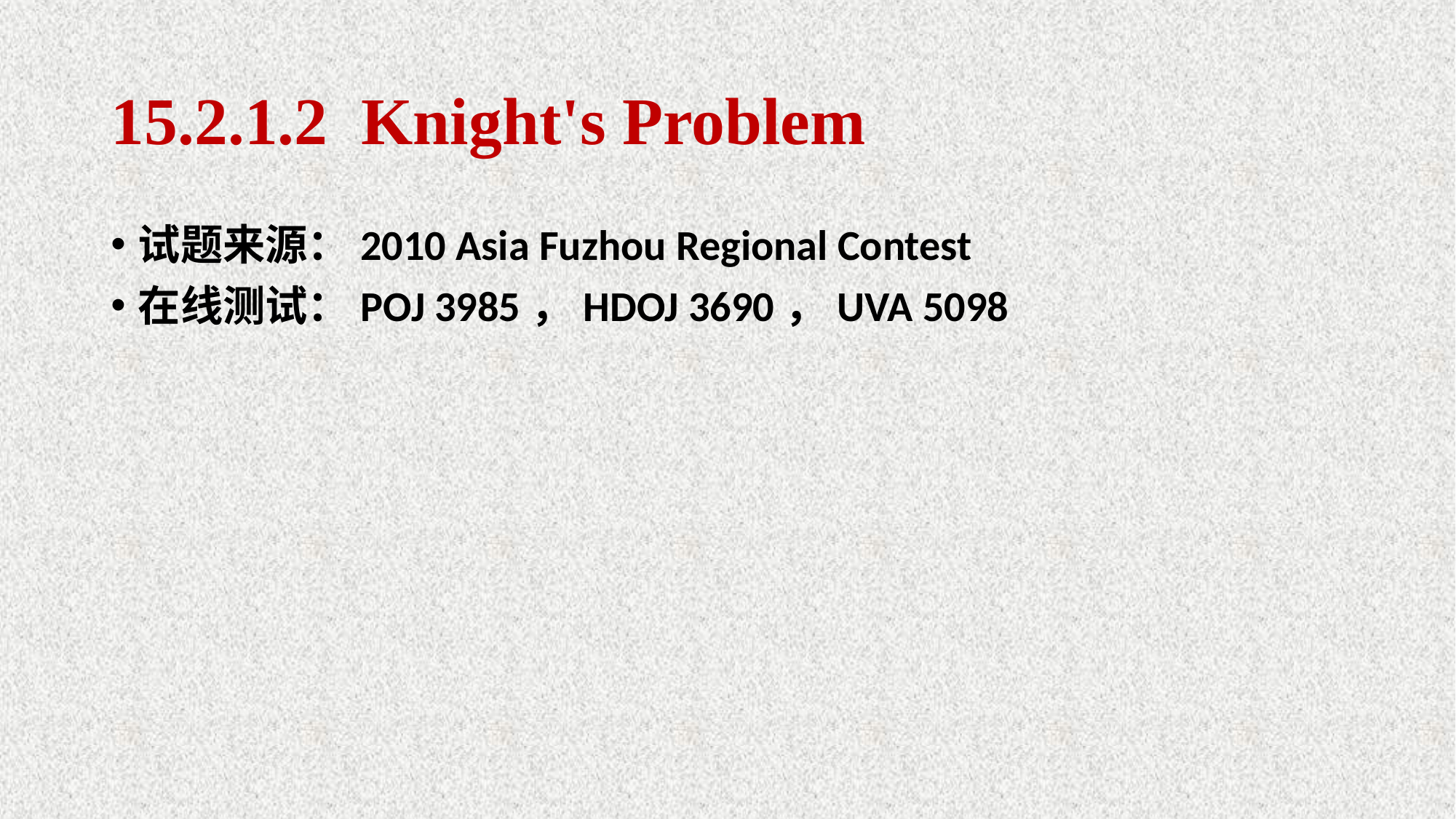

# 15.2.1.2  Knight's Problem
试题来源：2010 Asia Fuzhou Regional Contest
在线测试：POJ 3985，HDOJ 3690，UVA 5098